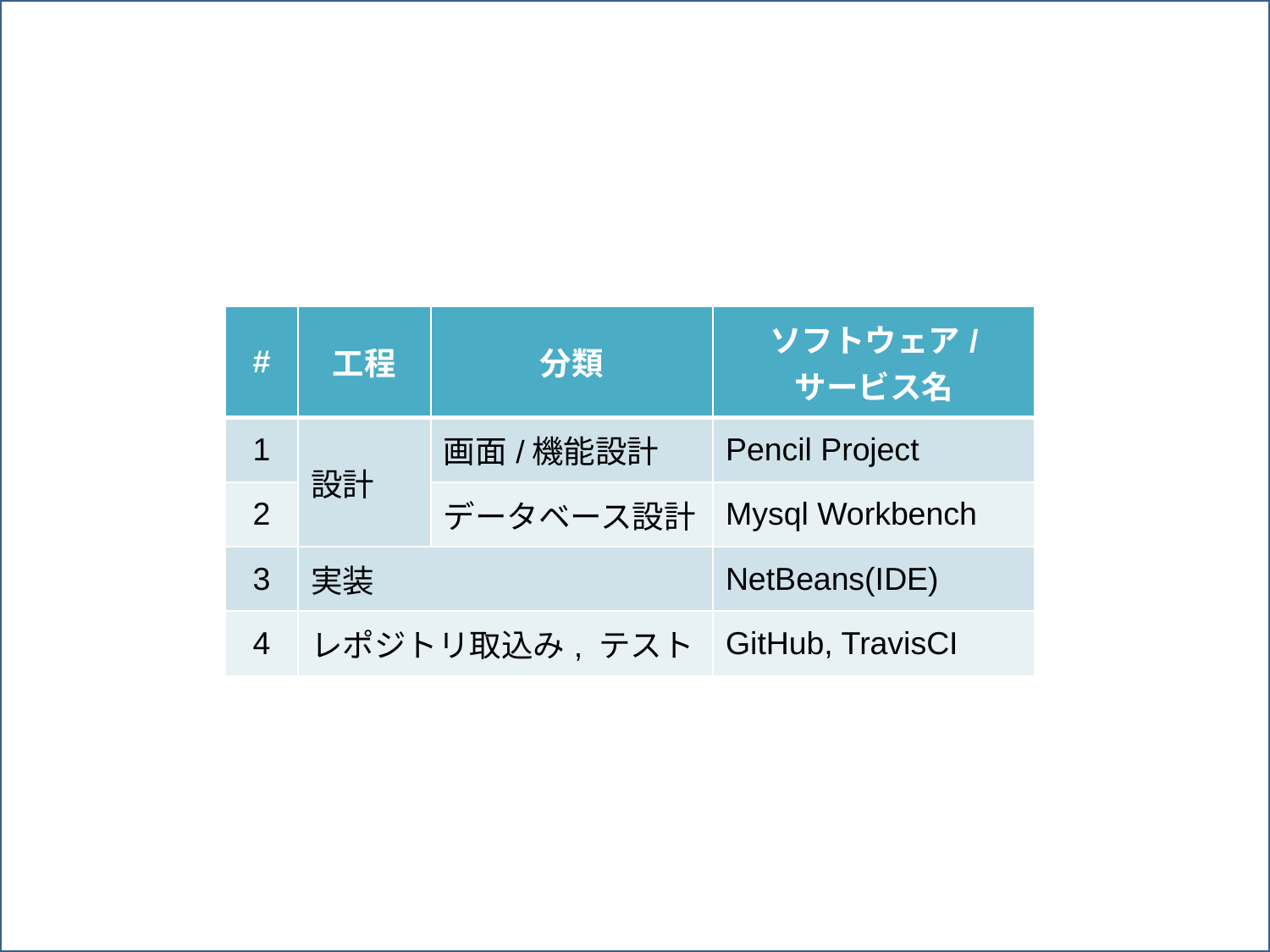

| # | 工程 | 分類 | ソフトウェア/ サービス名 |
| --- | --- | --- | --- |
| 1 | 設計 | 画面/機能設計 | Pencil Project |
| 2 |  | データベース設計 | Mysql Workbench |
| 3 | 実装 |  | NetBeans(IDE) |
| 4 | レポジトリ取込み, テスト |  | GitHub, TravisCI |